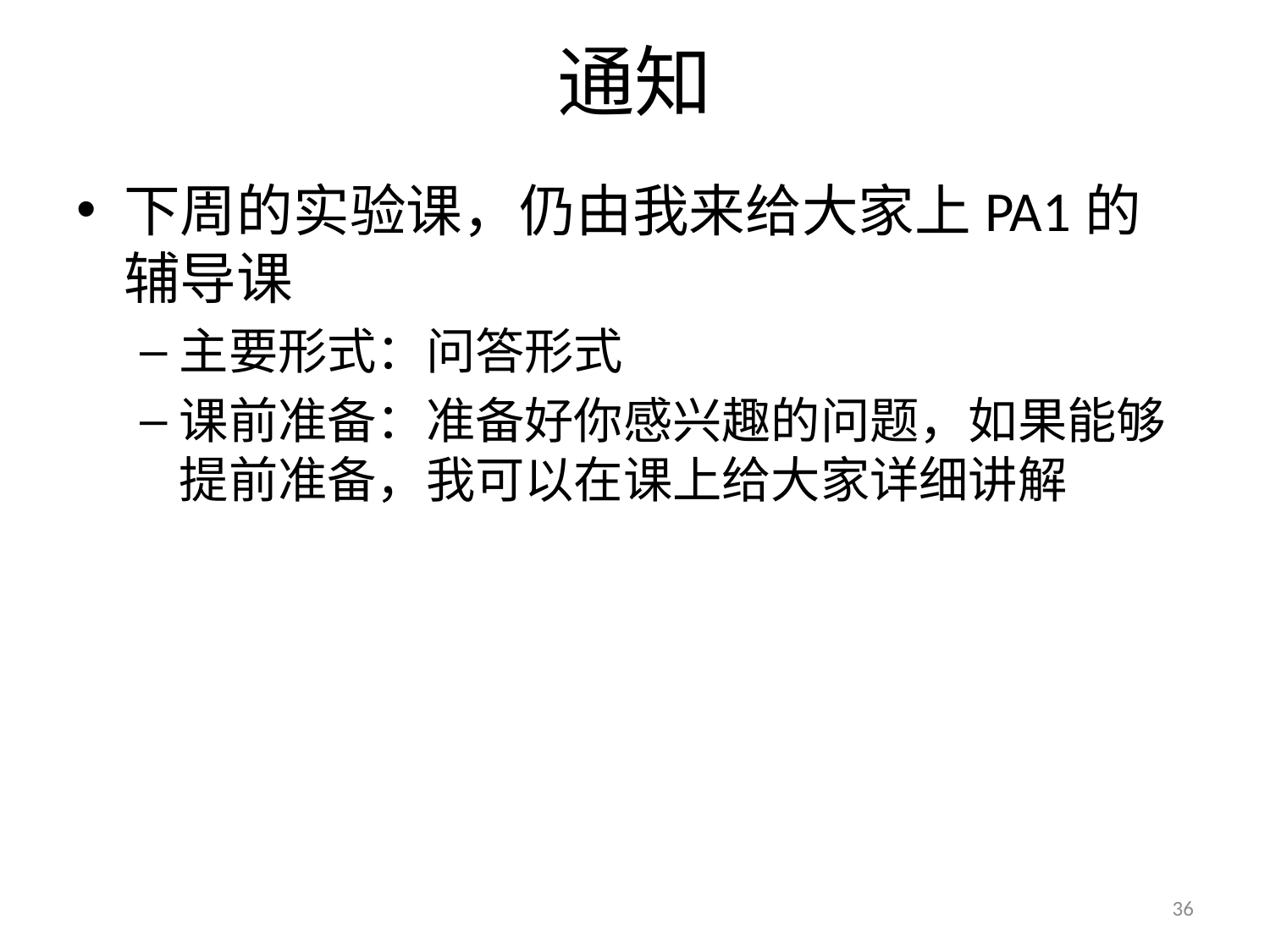

# 通知
下周的实验课，仍由我来给大家上PA1的辅导课
主要形式：问答形式
课前准备：准备好你感兴趣的问题，如果能够提前准备，我可以在课上给大家详细讲解
36